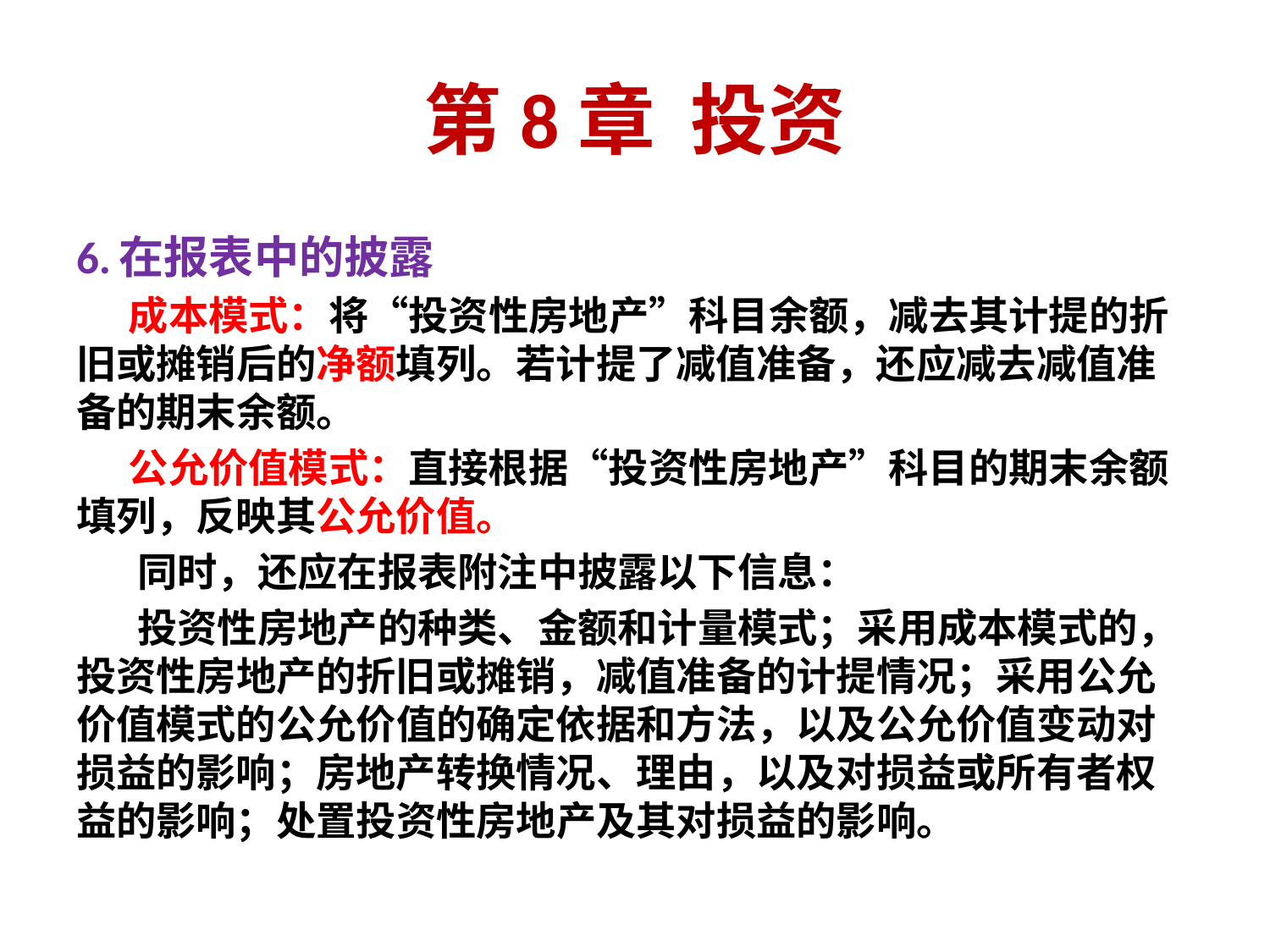

# 第8章  投资
6.在报表中的披露
     成本模式：将“投资性房地产”科目余额，减去其计提的折旧或摊销后的净额填列。若计提了减值准备，还应减去减值准备的期末余额。
     公允价值模式：直接根据“投资性房地产”科目的期末余额填列，反映其公允价值。
      同时，还应在报表附注中披露以下信息：
      投资性房地产的种类、金额和计量模式；采用成本模式的，投资性房地产的折旧或摊销，减值准备的计提情况；采用公允价值模式的公允价值的确定依据和方法，以及公允价值变动对损益的影响；房地产转换情况、理由，以及对损益或所有者权益的影响；处置投资性房地产及其对损益的影响。